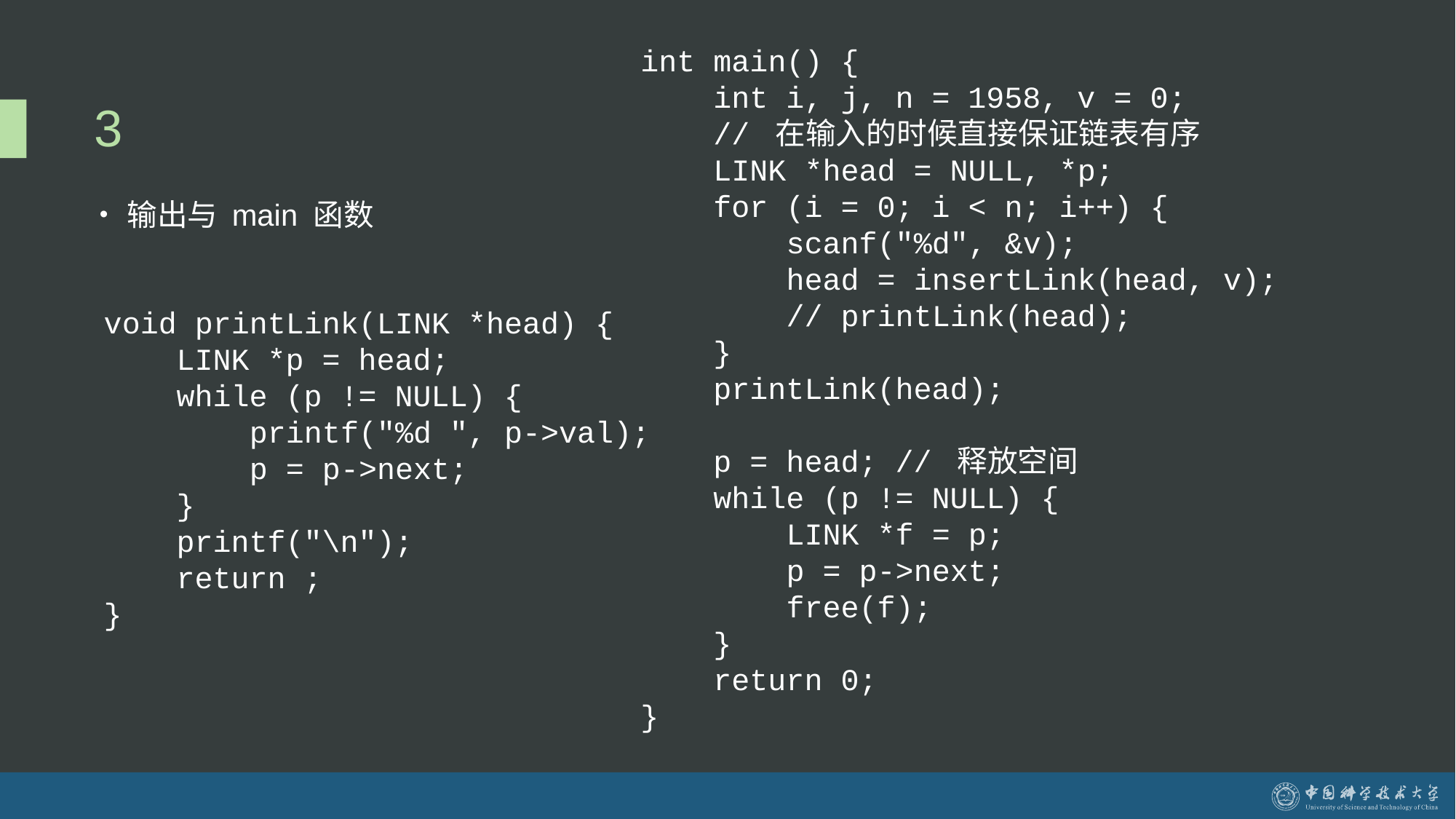

int main() {
    int i, j, n = 1958, v = 0;
    // 在输入的时候直接保证链表有序
    LINK *head = NULL, *p;
    for (i = 0; i < n; i++) {
        scanf("%d", &v);
        head = insertLink(head, v);
        // printLink(head);
    }
    printLink(head);

    p = head; // 释放空间
    while (p != NULL) {
        LINK *f = p;
        p = p->next;
        free(f);
    }
    return 0;
}
# 3
输出与 main 函数
void printLink(LINK *head) {
    LINK *p = head;
    while (p != NULL) {
        printf("%d ", p->val);
        p = p->next;
    }
    printf("\n");
    return ;
}